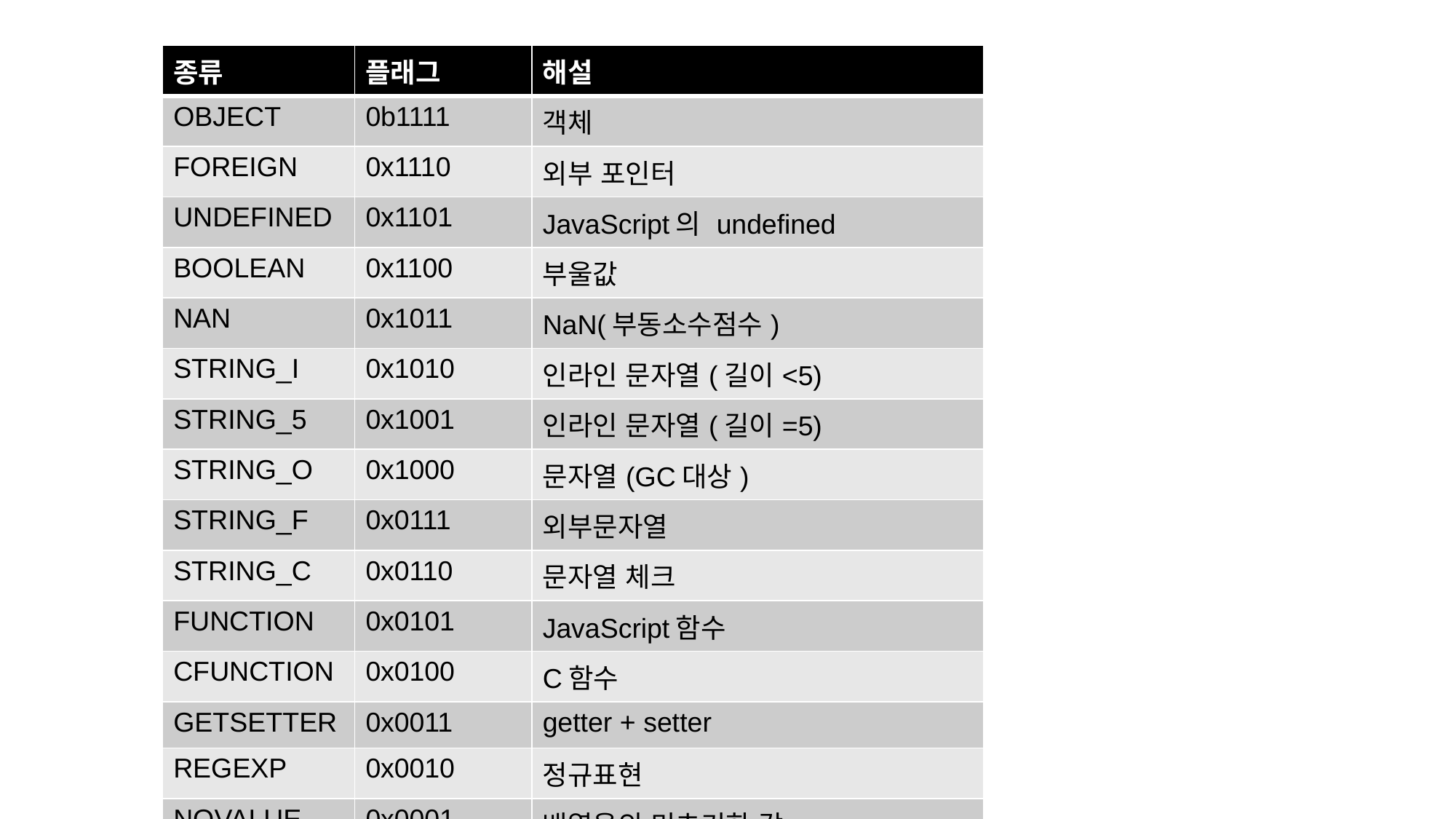

| 종류 | 플래그 | 해설 |
| --- | --- | --- |
| OBJECT | 0b1111 | 객체 |
| FOREIGN | 0x1110 | 외부 포인터 |
| UNDEFINED | 0x1101 | JavaScript의 undefined |
| BOOLEAN | 0x1100 | 부울값 |
| NAN | 0x1011 | NaN(부동소수점수) |
| STRING\_I | 0x1010 | 인라인 문자열(길이<5) |
| STRING\_5 | 0x1001 | 인라인 문자열(길이=5) |
| STRING\_O | 0x1000 | 문자열(GC대상) |
| STRING\_F | 0x0111 | 외부문자열 |
| STRING\_C | 0x0110 | 문자열 체크 |
| FUNCTION | 0x0101 | JavaScript함수 |
| CFUNCTION | 0x0100 | C함수 |
| GETSETTER | 0x0011 | getter + setter |
| REGEXP | 0x0010 | 정규표현 |
| NOVALUE | 0x0001 | 배열용의 미초기화 값 |
| INFINITY | 0x0000 | 무한대(부동소수점수) |